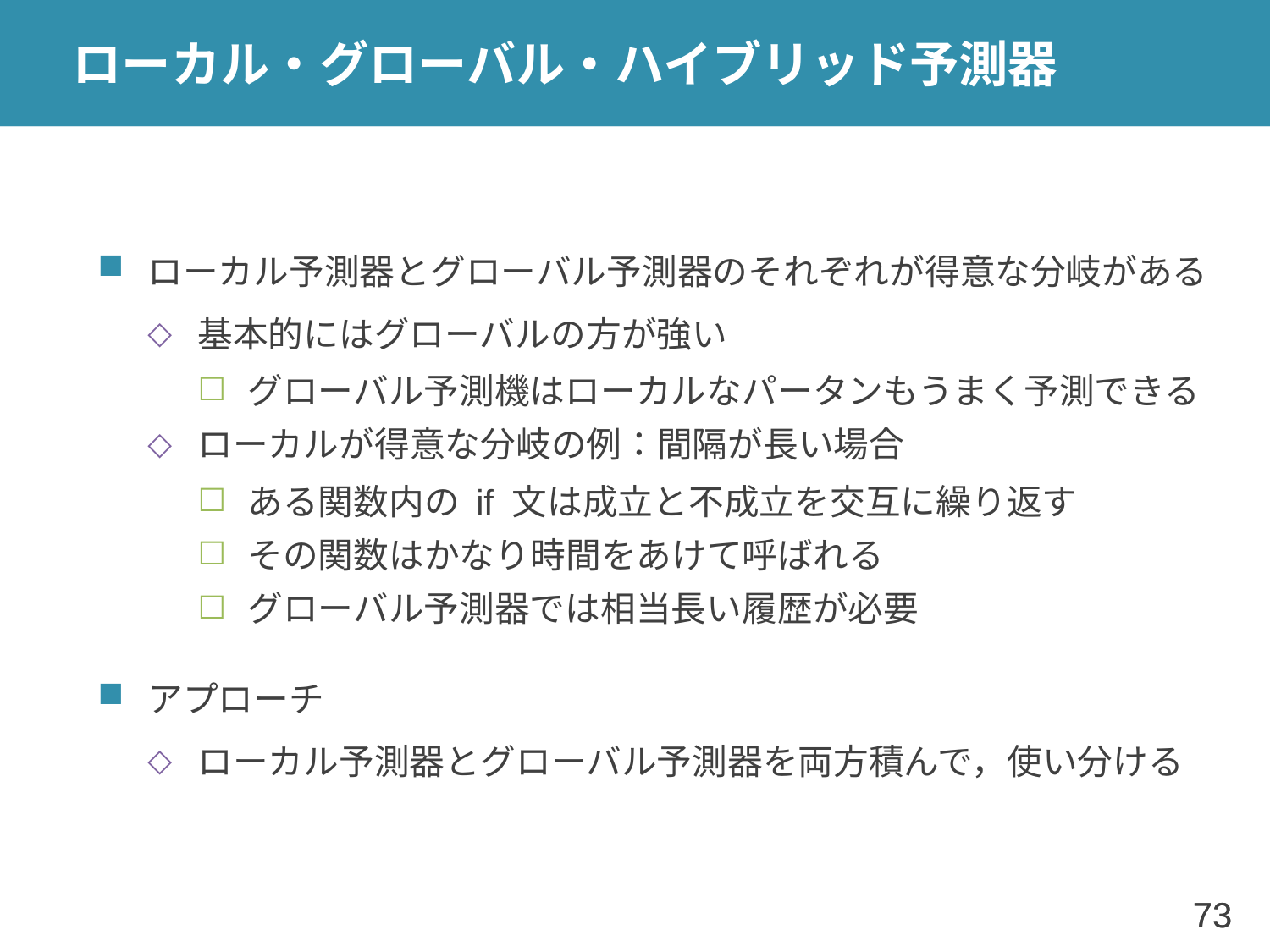

# ローカル・グローバル・ハイブリッド予測器
ローカル予測器とグローバル予測器のそれぞれが得意な分岐がある
基本的にはグローバルの方が強い
グローバル予測機はローカルなパータンもうまく予測できる
ローカルが得意な分岐の例：間隔が長い場合
ある関数内の if 文は成立と不成立を交互に繰り返す
その関数はかなり時間をあけて呼ばれる
グローバル予測器では相当長い履歴が必要
アプローチ
ローカル予測器とグローバル予測器を両方積んで，使い分ける